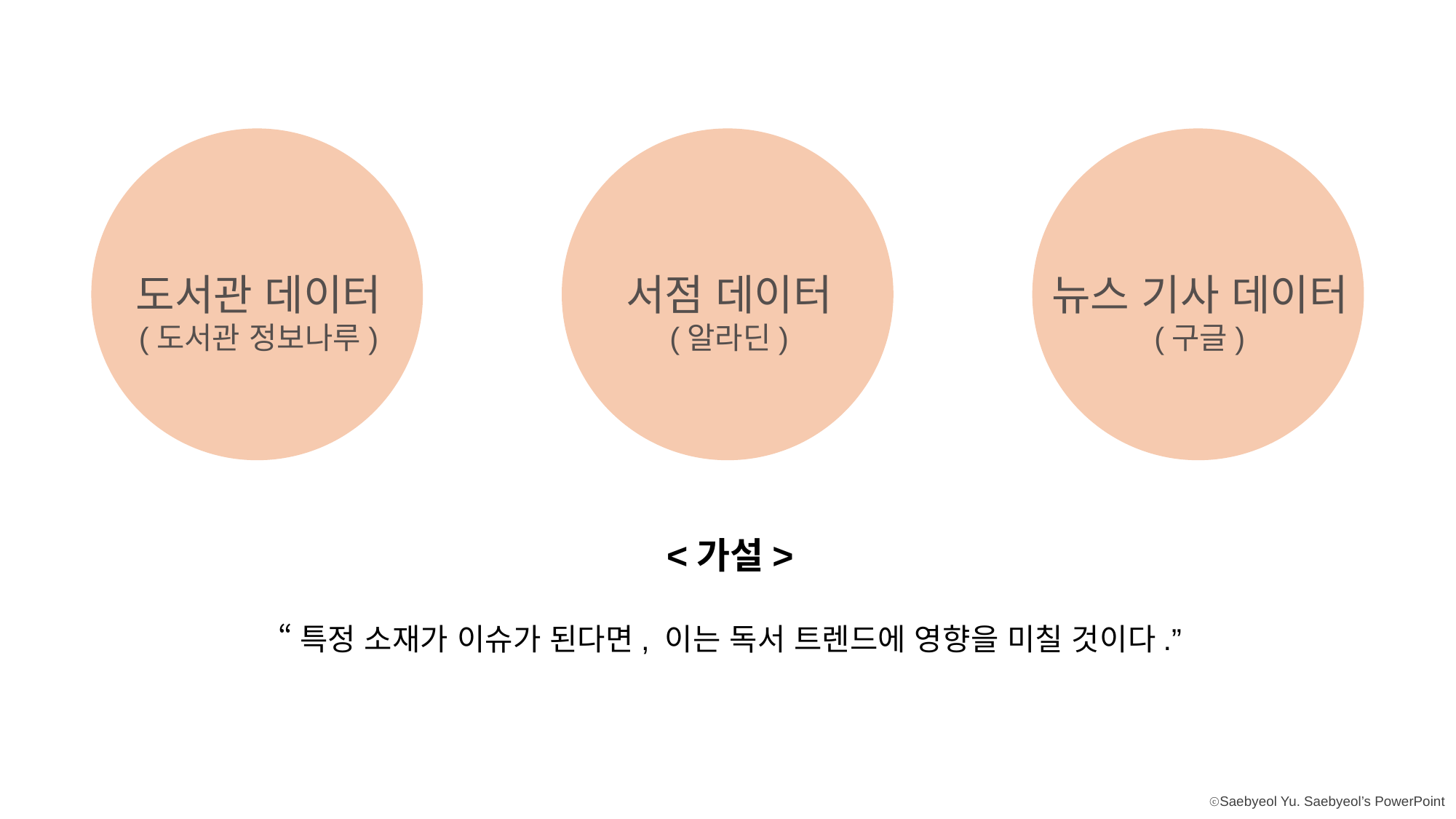

도서관 데이터
(도서관 정보나루)
서점 데이터
(알라딘)
뉴스 기사 데이터
(구글)
<가설>

“특정 소재가 이슈가 된다면, 이는 독서 트렌드에 영향을 미칠 것이다.”